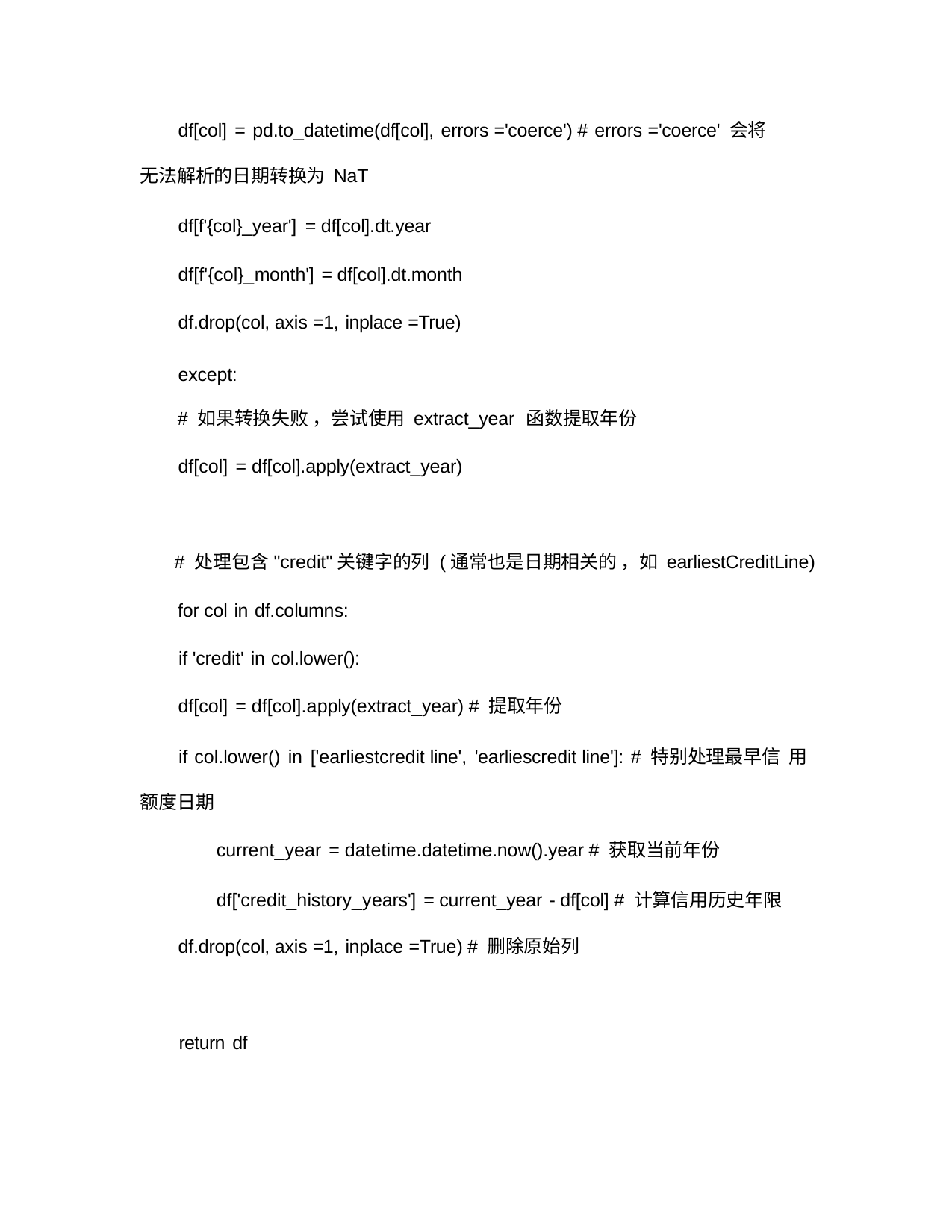

df[col] = pd.to_datetime(df[col], errors ='coerce') # errors ='coerce' 会将
无法解析的日期转换为 NaT

df[f'{col}_year'] = df[col].dt.year
df[f'{col}_month'] = df[col].dt.month
df.drop(col, axis =1, inplace =True)

except:
# 如果转换失败 ，尝试使用 extract_year 函数提取年份
df[col] = df[col].apply(extract_year)

# 处理包含"credit"关键字的列 (通常也是日期相关的 ，如 earliestCreditLine)
for col in df.columns:
if 'credit' in col.lower():
df[col] = df[col].apply(extract_year) # 提取年份
if col.lower() in ['earliestcredit line', 'earliescredit line']: # 特别处理最早信  用额度日期
current_year = datetime.datetime.now().year # 获取当前年份
df['credit_history_years'] = current_year - df[col] # 计算信用历史年限        df.drop(col, axis =1, inplace =True) # 删除原始列

return df